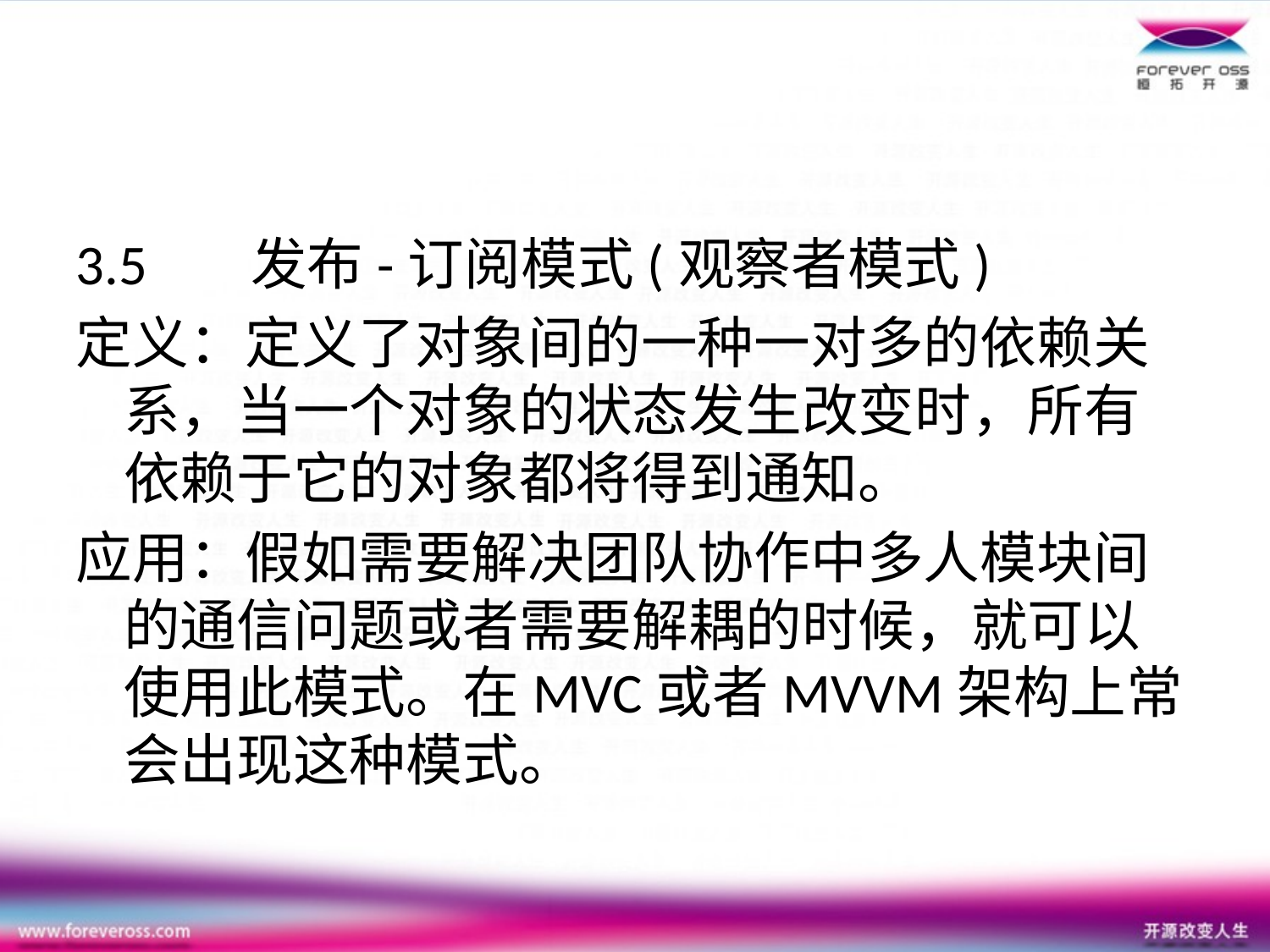

#
3.5	发布-订阅模式(观察者模式)
定义：定义了对象间的一种一对多的依赖关系，当一个对象的状态发生改变时，所有依赖于它的对象都将得到通知。
应用：假如需要解决团队协作中多人模块间的通信问题或者需要解耦的时候，就可以使用此模式。在MVC或者MVVM架构上常会出现这种模式。